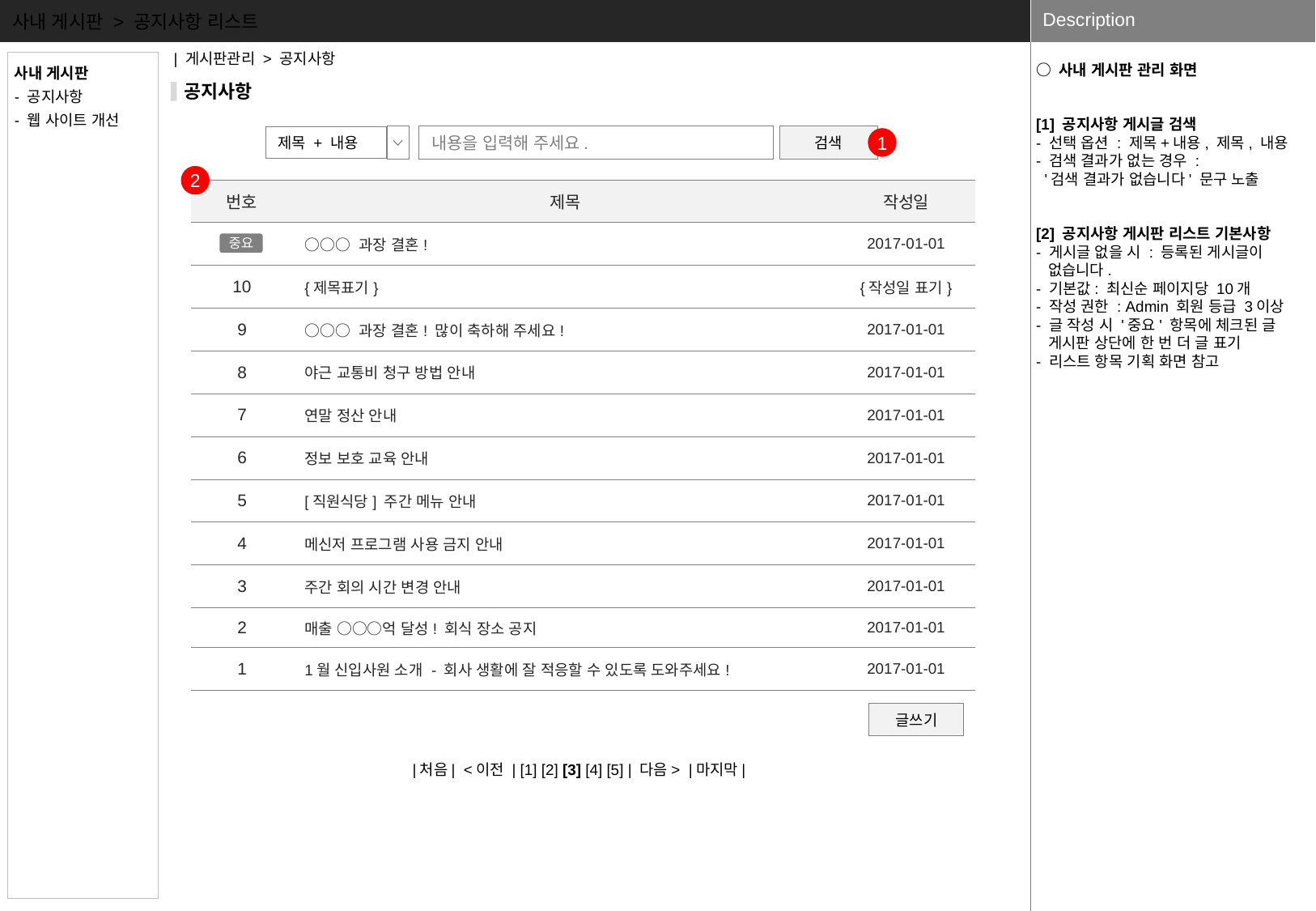

사내 게시판 > 공지사항 리스트

○ 사내 게시판 관리 화면

[1] 공지사항 게시글 검색
- 선택 옵션 : 제목+내용, 제목, 내용
- 검색 결과가 없는 경우 :
  '검색 결과가 없습니다' 문구 노출

[2] 공지사항 게시판 리스트 기본사항
- 게시글 없을 시 : 등록된 게시글이
  없습니다.
- 기본값: 최신순 페이지당 10개
- 작성 권한 : Admin 회원 등급 3이상
- 글 작성 시 '중요' 항목에 체크된 글
  게시판 상단에 한 번 더 글 표기
- 리스트 항목 기획 화면 참고
| 게시판관리 > 공지사항
사내 게시판
- 공지사항
- 웹 사이트 개선
공지사항

제목 + 내용

 내용을 입력해 주세요.
검색
1
2
| 번호 | 제목 | 작성일 |
| --- | --- | --- |
|  | ○○○ 과장 결혼! | 2017-01-01 |
| 10 | {제목표기} | {작성일 표기} |
| 9 | ○○○ 과장 결혼! 많이 축하해 주세요! | 2017-01-01 |
| 8 | 야근 교통비 청구 방법 안내 | 2017-01-01 |
| 7 | 연말 정산 안내 | 2017-01-01 |
| 6 | 정보 보호 교육 안내 | 2017-01-01 |
| 5 | [직원식당] 주간 메뉴 안내 | 2017-01-01 |
| 4 | 메신저 프로그램 사용 금지 안내 | 2017-01-01 |
| 3 | 주간 회의 시간 변경 안내 | 2017-01-01 |
| 2 | 매출 ○○○억 달성! 회식 장소 공지 | 2017-01-01 |
| 1 | 1월 신입사원 소개 - 회사 생활에 잘 적응할 수 있도록 도와주세요! | 2017-01-01 |
중요
글쓰기
|처음|  <이전 | [1] [2] [3] [4] [5] | 다음>  |마지막|